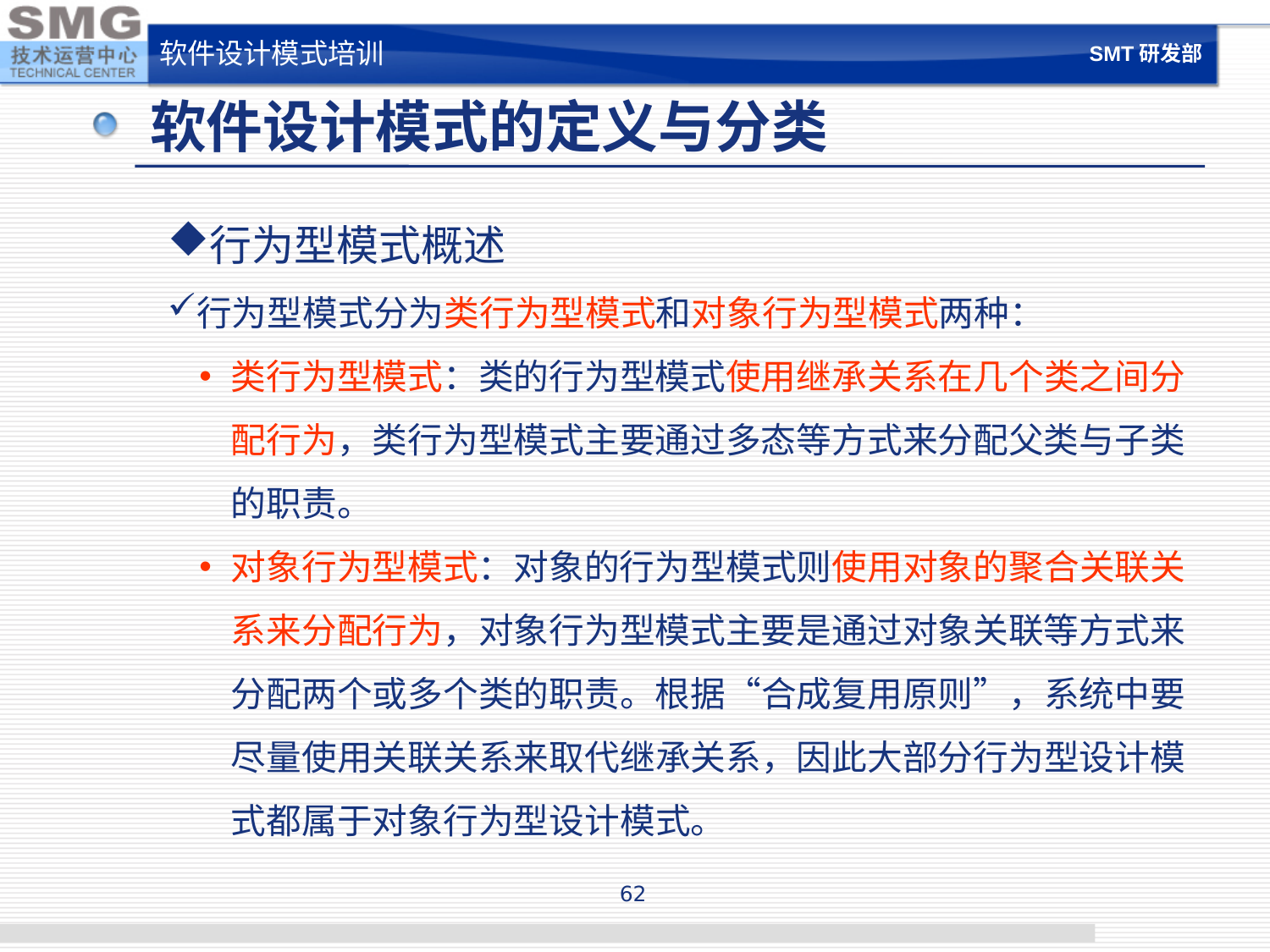

SMT研发部
软件设计模式培训
# 软件设计模式的定义与分类
行为型模式概述
行为型模式分为类行为型模式和对象行为型模式两种：
类行为型模式：类的行为型模式使用继承关系在几个类之间分配行为，类行为型模式主要通过多态等方式来分配父类与子类的职责。
对象行为型模式：对象的行为型模式则使用对象的聚合关联关系来分配行为，对象行为型模式主要是通过对象关联等方式来分配两个或多个类的职责。根据“合成复用原则”，系统中要尽量使用关联关系来取代继承关系，因此大部分行为型设计模式都属于对象行为型设计模式。
62